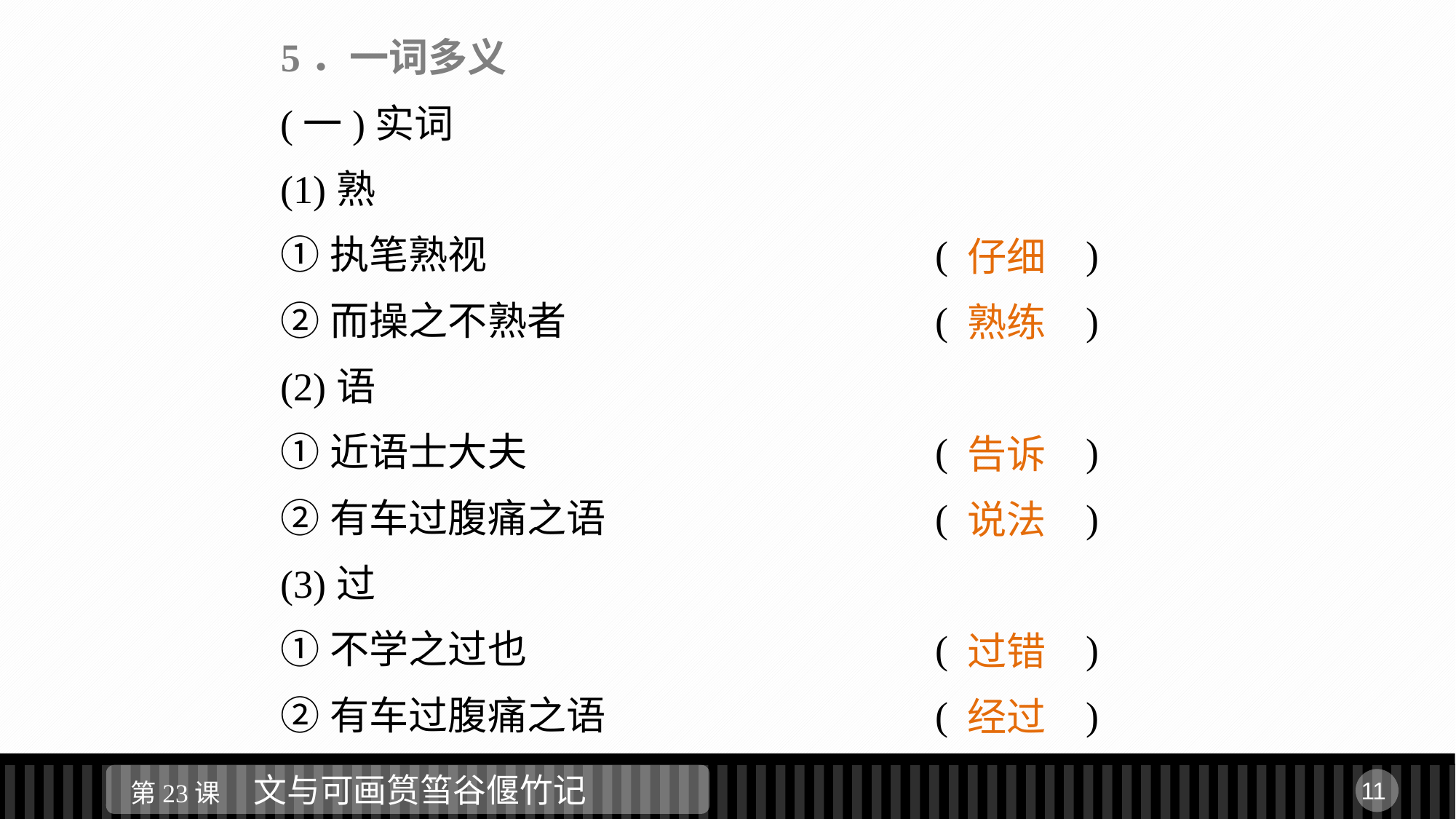

5．一词多义
(一)实词
(1)熟
①执笔熟视					(　　　)
②而操之不熟者					(　　　)
(2)语
①近语士大夫					(　　　)
②有车过腹痛之语				(　　　)
(3)过
①不学之过也					(　　　)
②有车过腹痛之语				(　　　)
仔细
熟练

告诉
说法

过错
经过